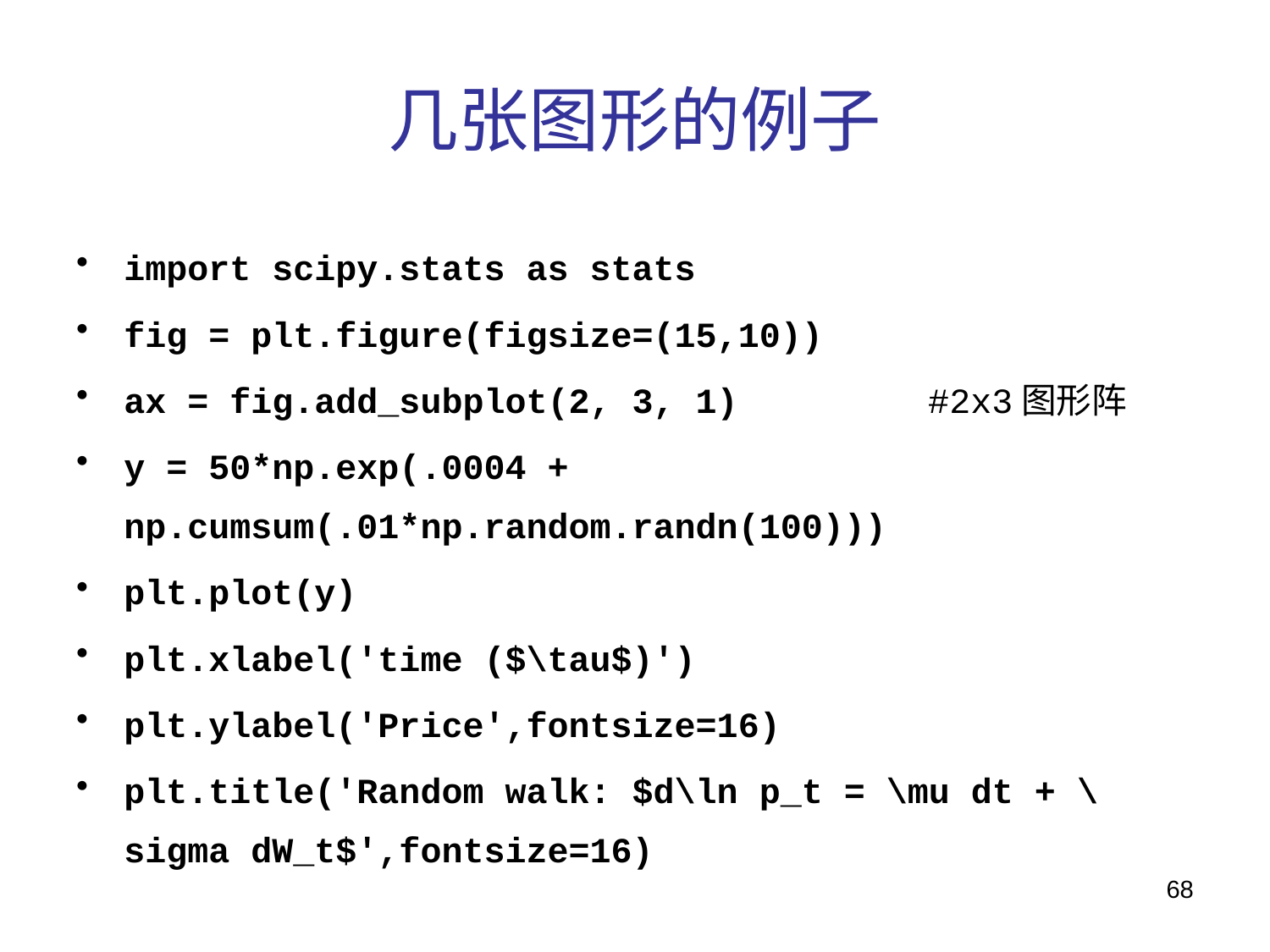

# 几张图形的例子
import scipy.stats as stats
fig = plt.figure(figsize=(15,10))
ax = fig.add_subplot(2, 3, 1)         #2x3图形阵
y = 50*np.exp(.0004 + np.cumsum(.01*np.random.randn(100)))
plt.plot(y)
plt.xlabel('time ($\tau$)')
plt.ylabel('Price',fontsize=16)
plt.title('Random walk: $d\ln p_t = \mu dt + \sigma dW_t$',fontsize=16)
68